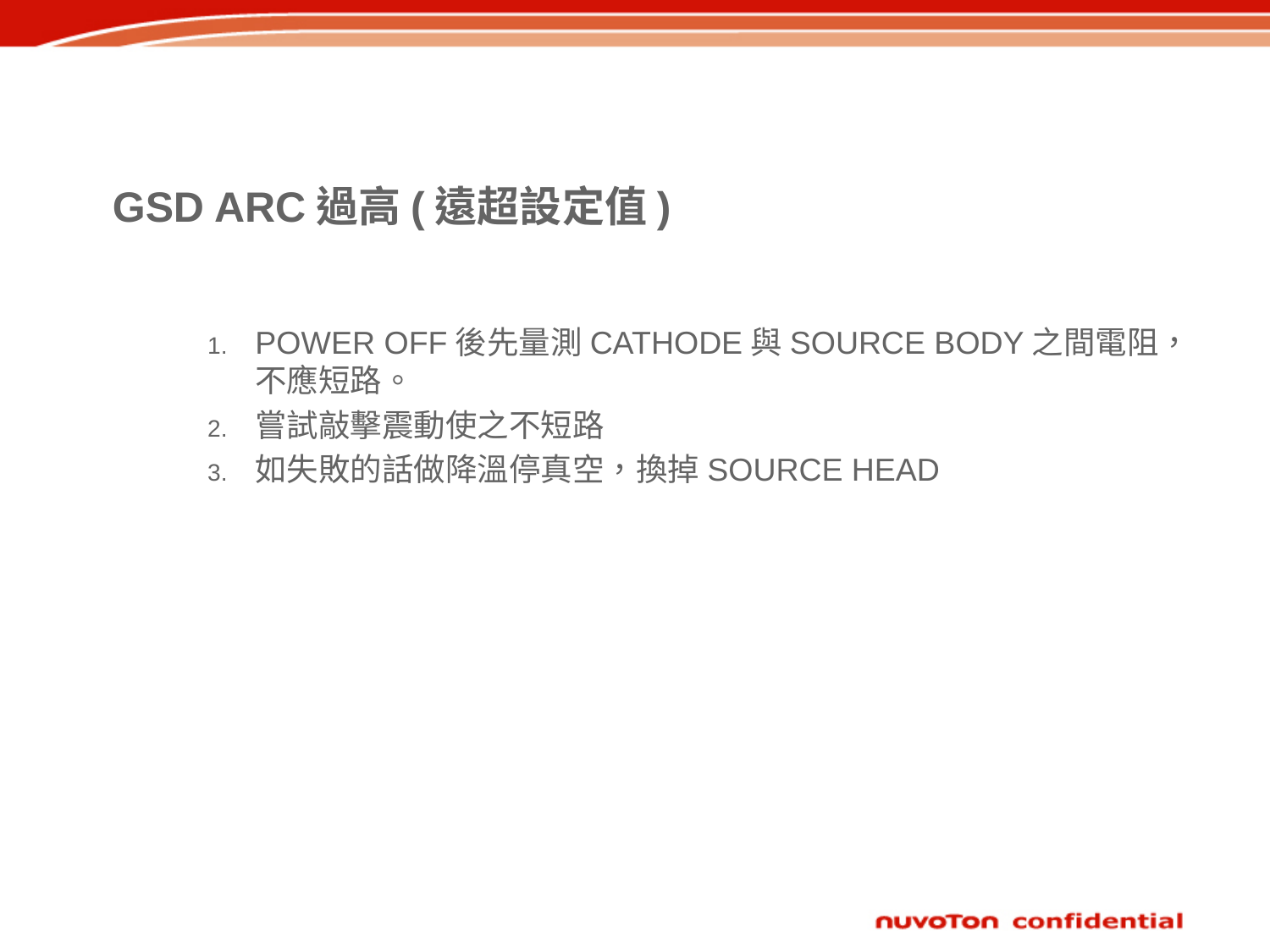

# GSD ARC過高(遠超設定值)
POWER OFF後先量測CATHODE與SOURCE BODY之間電阻，不應短路。
嘗試敲擊震動使之不短路
如失敗的話做降溫停真空，換掉SOURCE HEAD